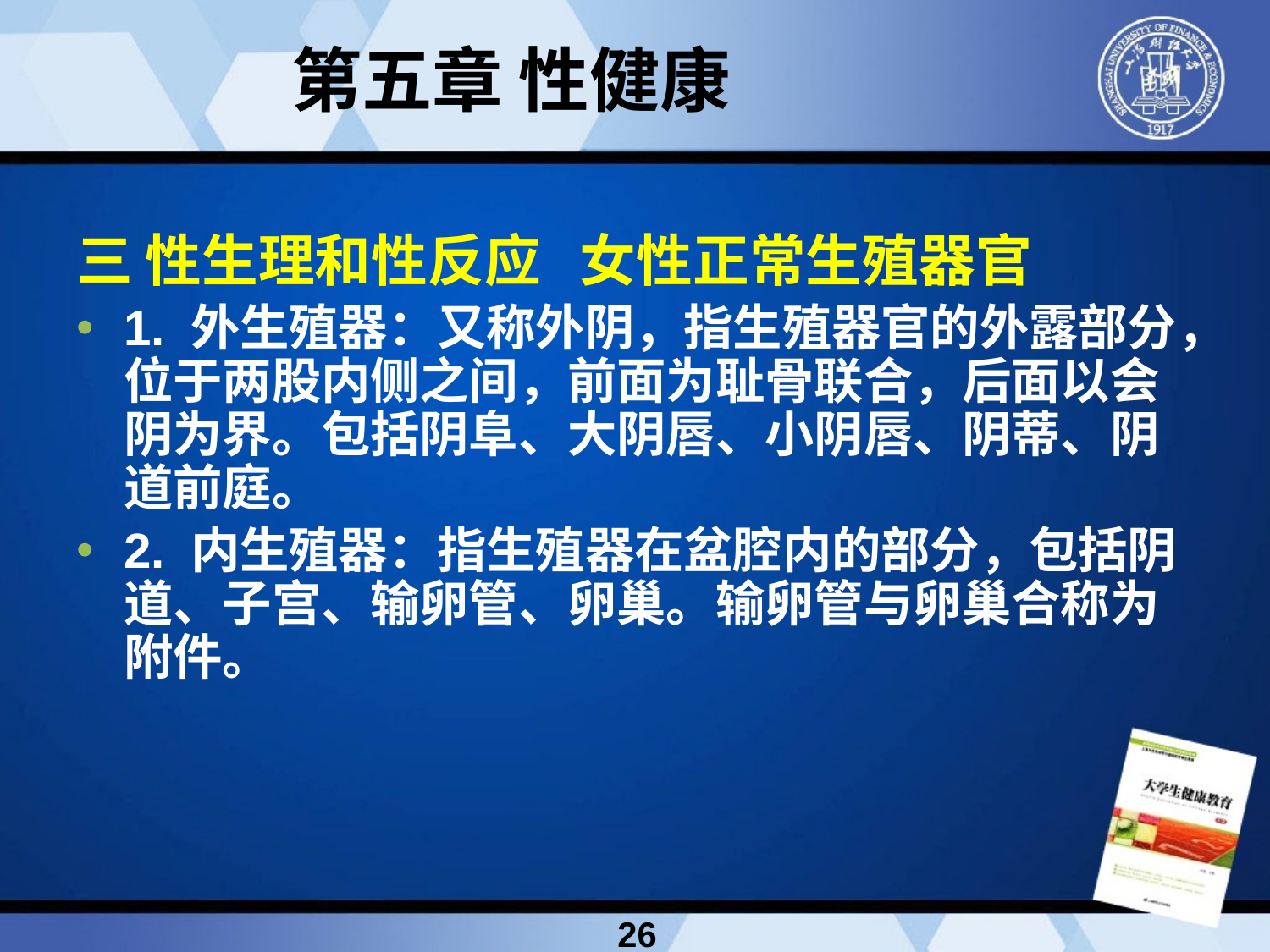

第五章 性健康
三 性生理和性反应   女性正常生殖器官
1. 外生殖器：又称外阴，指生殖器官的外露部分，位于两股内侧之间，前面为耻骨联合，后面以会阴为界。包括阴阜、大阴唇、小阴唇、阴蒂、阴道前庭。
2. 内生殖器：指生殖器在盆腔内的部分，包括阴道、子宫、输卵管、卵巢。输卵管与卵巢合称为附件。

26